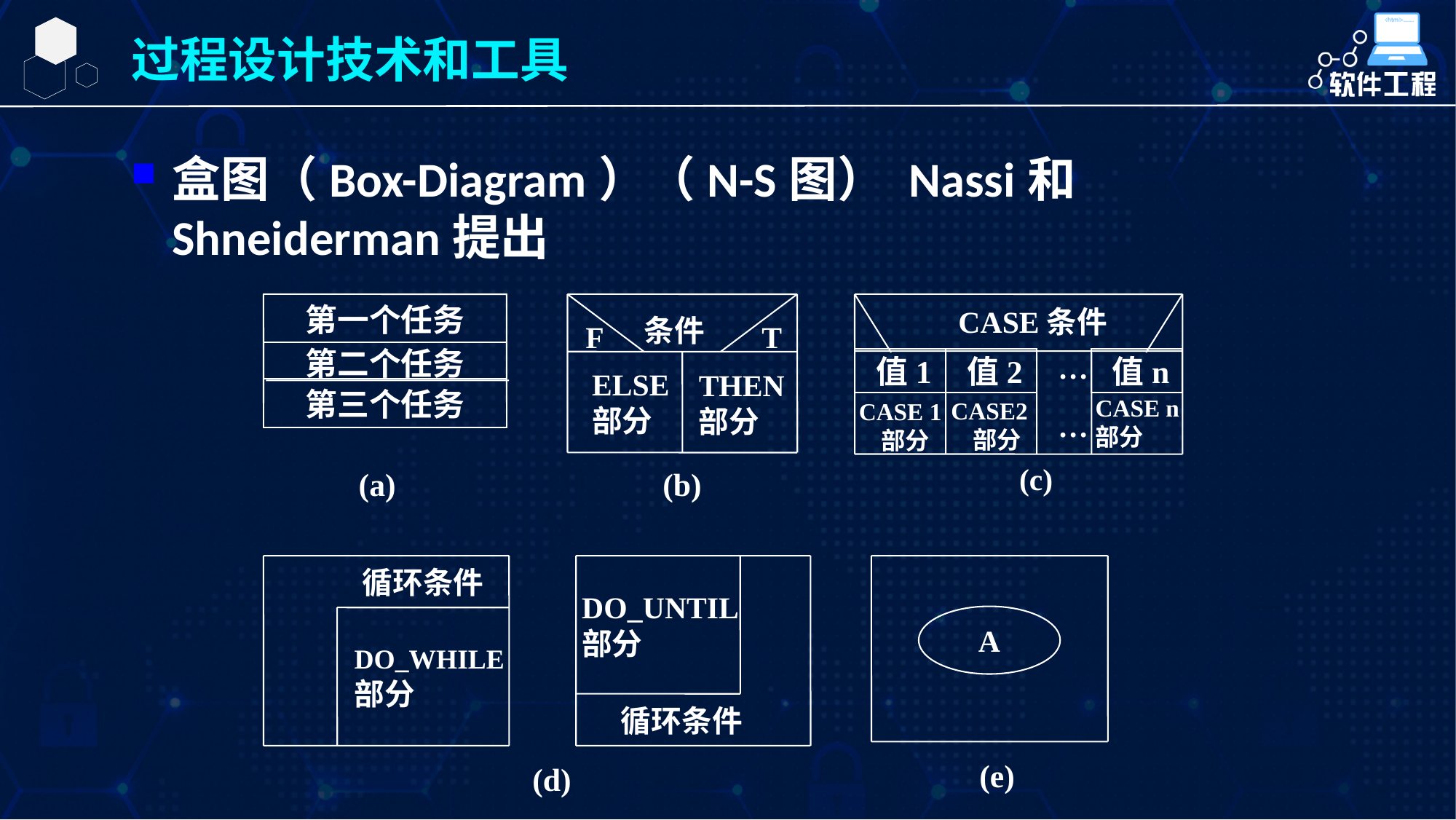

过程设计技术和工具
盒图（Box-Diagram）（N-S图） Nassi和Shneiderman提出
第一个任务

第二个任务
第三个任务

(a)

CASE条件
…
值1
值2
值n

CASE n
部分
CASE 1
   部分
…

(c)

条件
F
T

ELSE部分
THEN部分
CASE2
   部分

(b)

循环条件

DO_WHILE
部分

A

DO_UNTIL
部分
循环条件

(e)
(d)